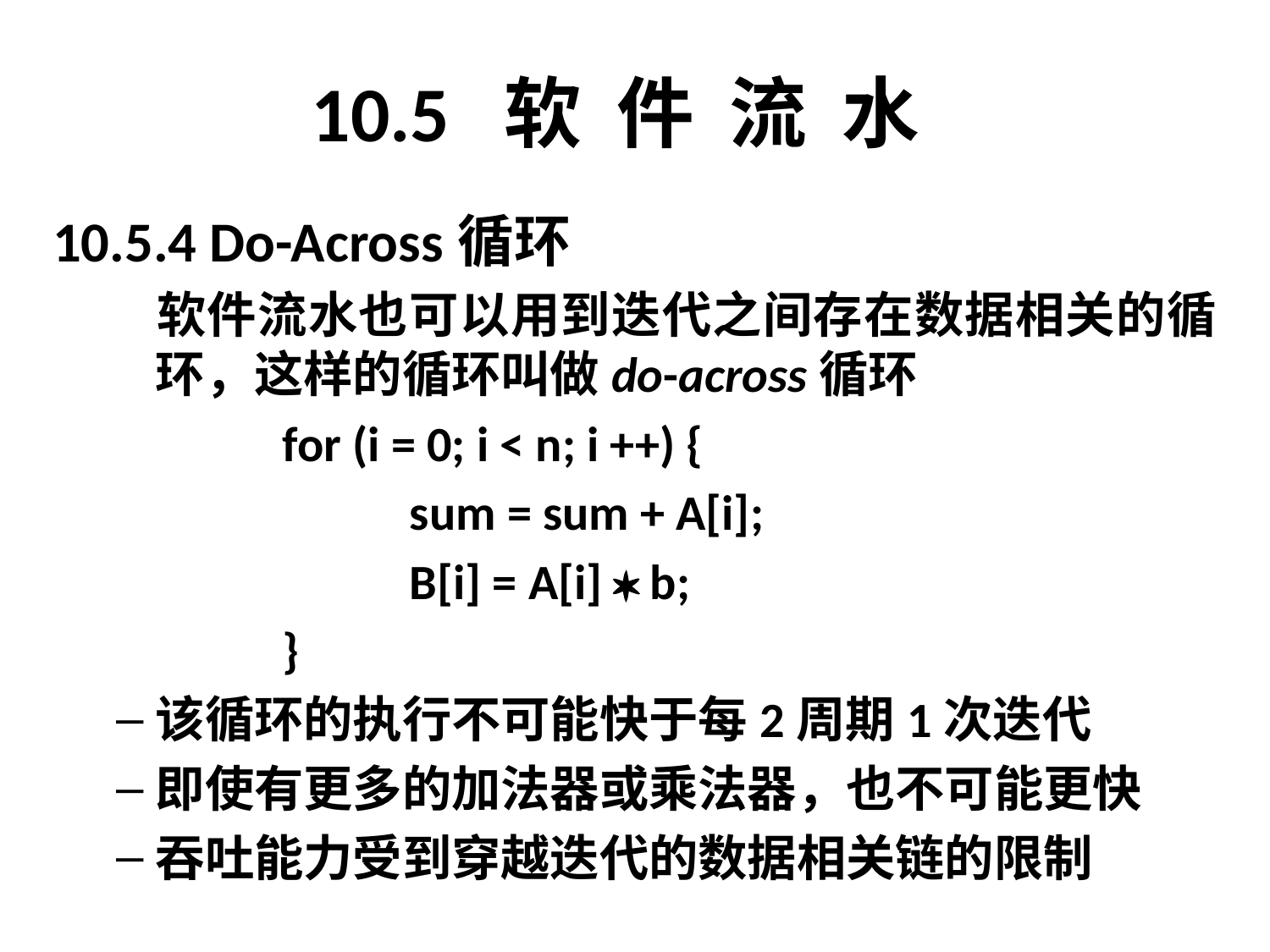

# 10.5  软  件  流  水
10.5.4 Do-Across循环
	软件流水也可以用到迭代之间存在数据相关的循环，这样的循环叫做do-across循环
		for (i = 0; i < n; i ++) {
			sum = sum + A[i];
			B[i] = A[i] ∗ b;
		}
该循环的执行不可能快于每2周期1次迭代
即使有更多的加法器或乘法器，也不可能更快
吞吐能力受到穿越迭代的数据相关链的限制